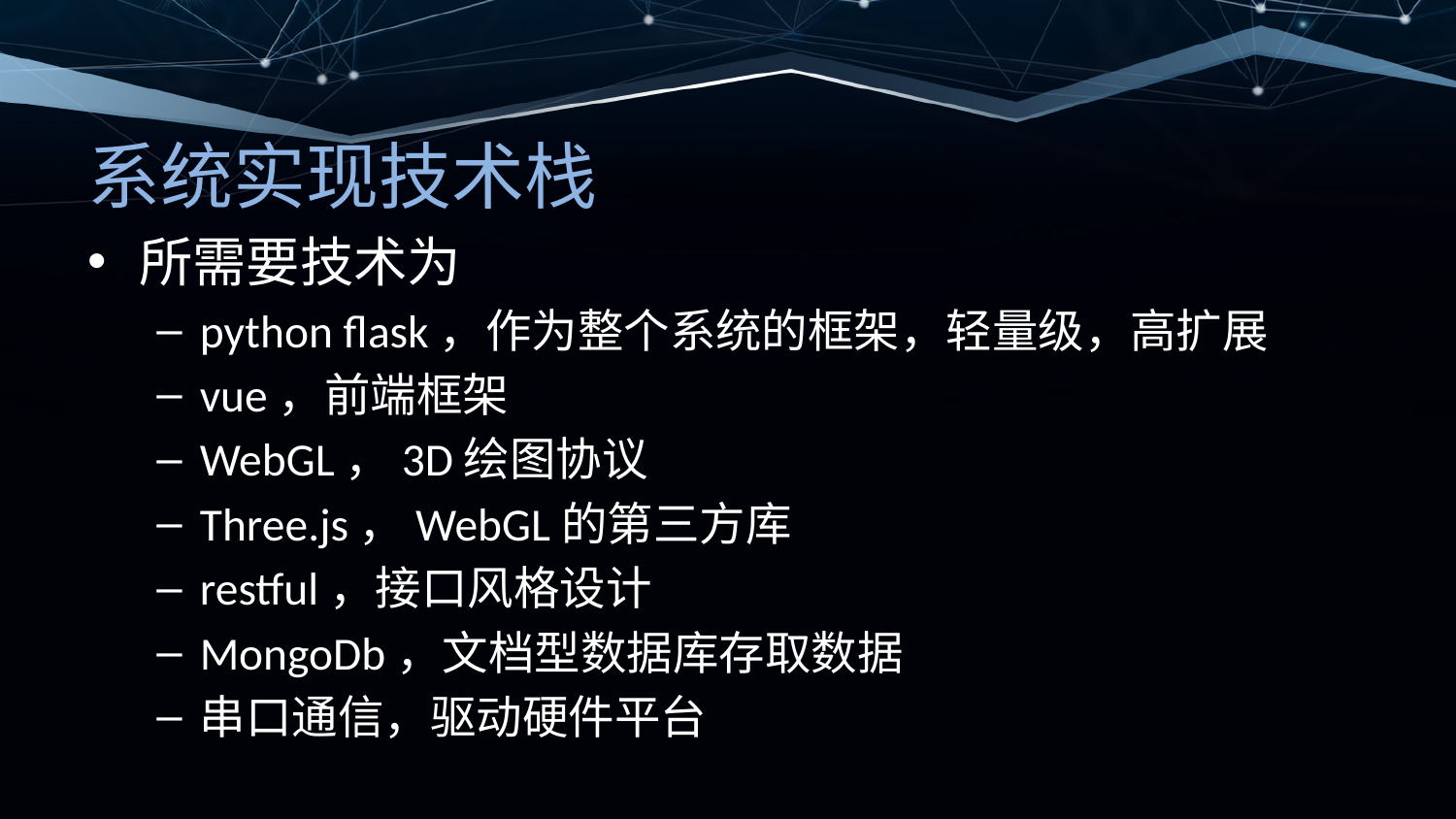

# 系统实现技术栈
所需要技术为
python flask，作为整个系统的框架，轻量级，高扩展
vue，前端框架
WebGL，3D绘图协议
Three.js，WebGL的第三方库
restful，接口风格设计
MongoDb，文档型数据库存取数据
串口通信，驱动硬件平台